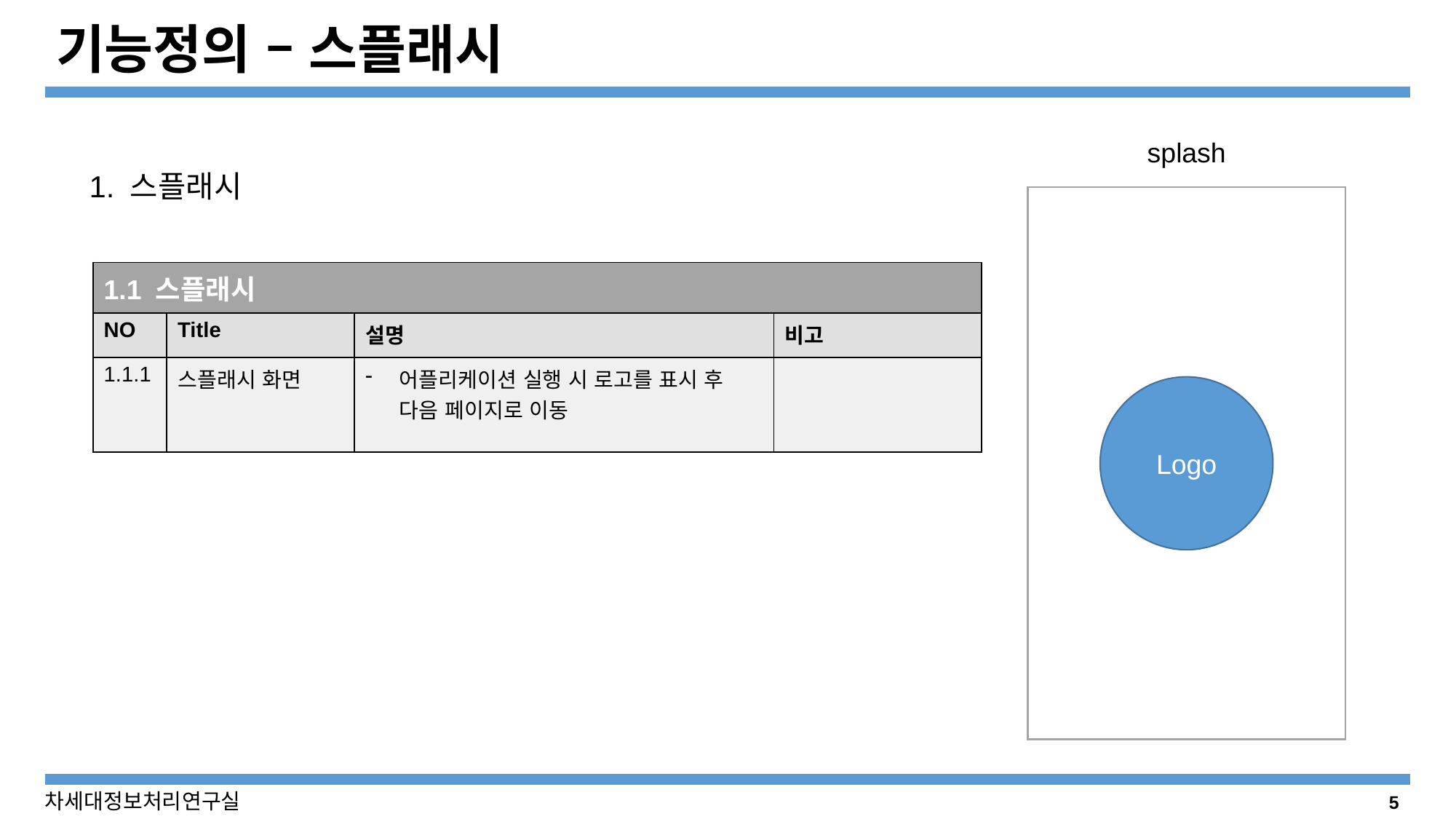

# 기능정의 – 스플래시
splash
1. 스플래시

Logo
| 1.1 스플래시 |  |  |  |
| --- | --- | --- | --- |
| NO | Title | 설명 | 비고 |
| 1.1.1 | 스플래시 화면 | 어플리케이션 실행 시 로고를 표시 후 다음 페이지로 이동 |  |
5